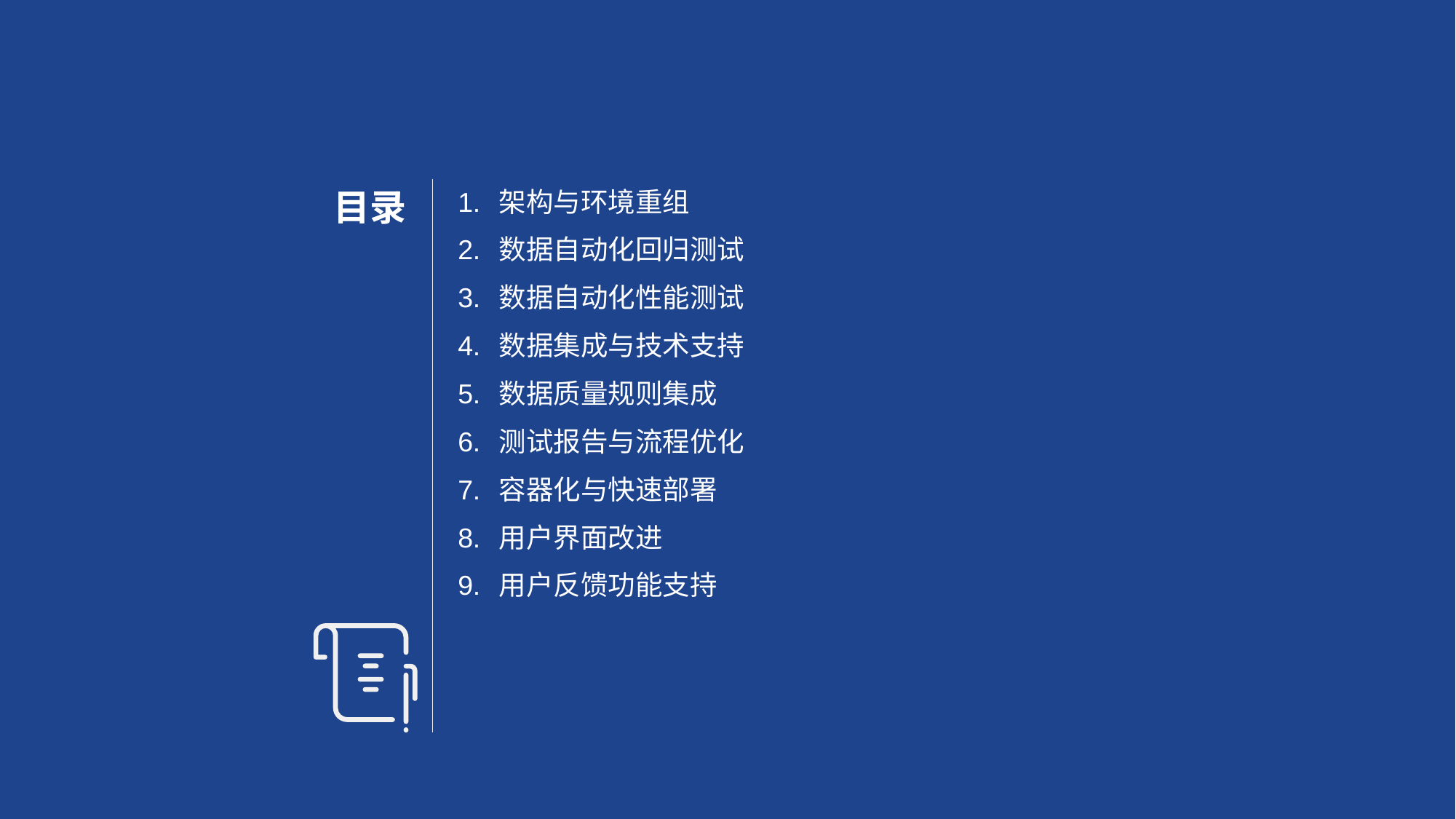

# 目录
架构与环境重组
数据自动化回归测试
数据自动化性能测试
数据集成与技术支持
数据质量规则集成
测试报告与流程优化
容器化与快速部署
用户界面改进
用户反馈功能支持